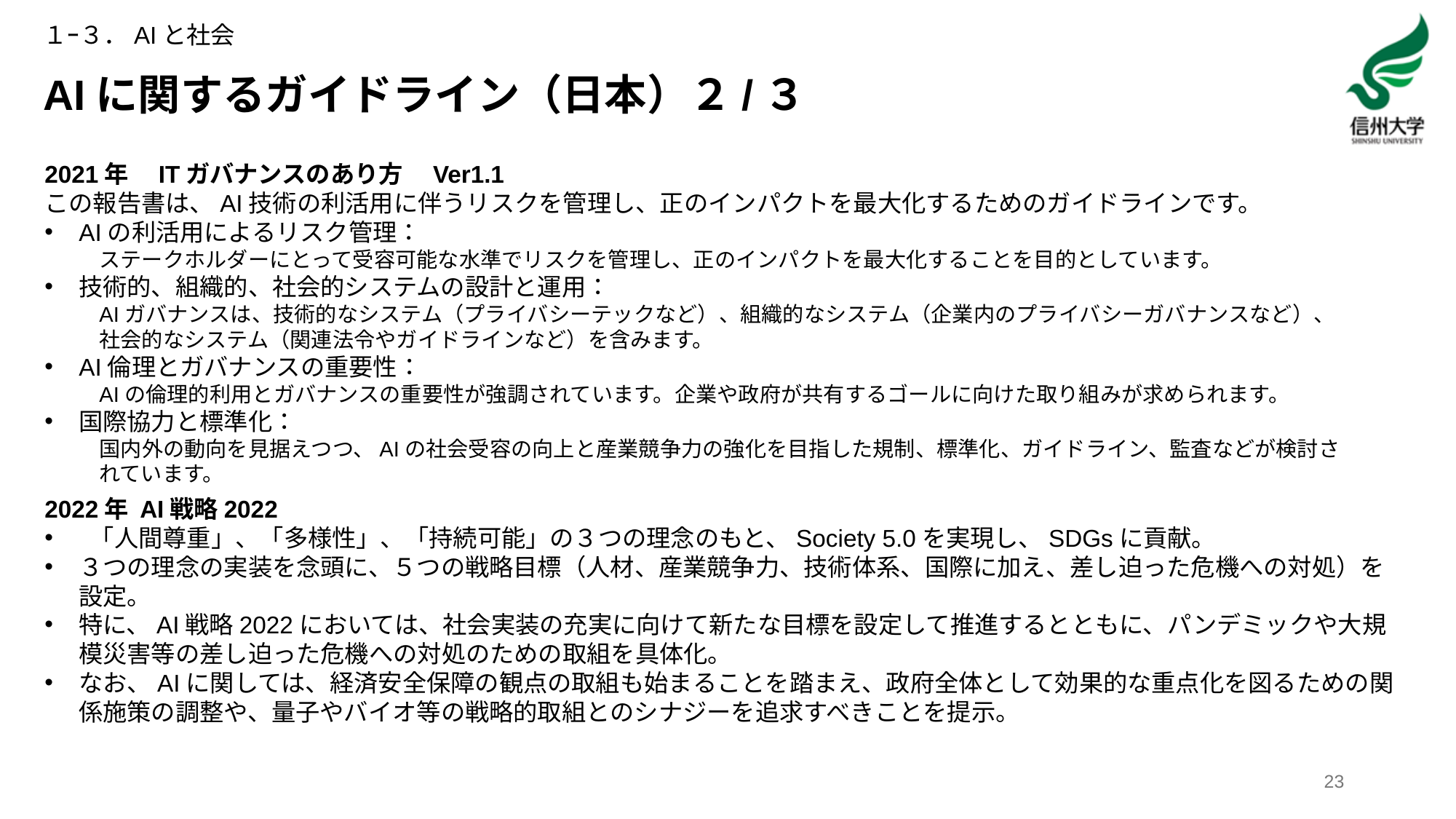

１ｰ３．AIと社会
# AIに関するガイドライン（日本）２/３
2021年　ITガバナンスのあり方　Ver1.1
この報告書は、AI技術の利活用に伴うリスクを管理し、正のインパクトを最大化するためのガイドラインです。
AIの利活用によるリスク管理：
ステークホルダーにとって受容可能な水準でリスクを管理し、正のインパクトを最大化することを目的としています。
技術的、組織的、社会的システムの設計と運用：
AIガバナンスは、技術的なシステム（プライバシーテックなど）、組織的なシステム（企業内のプライバシーガバナンスなど）、社会的なシステム（関連法令やガイドラインなど）を含みます。
AI倫理とガバナンスの重要性：
AIの倫理的利用とガバナンスの重要性が強調されています。企業や政府が共有するゴールに向けた取り組みが求められます。
国際協力と標準化：
国内外の動向を見据えつつ、AIの社会受容の向上と産業競争力の強化を目指した規制、標準化、ガイドライン、監査などが検討されています。
2022年 AI戦略2022
 「⼈間尊重」、「多様性」、「持続可能」の３つの理念のもと、Society 5.0を実現し、SDGsに貢献。
３つの理念の実装を念頭に、５つの戦略⽬標（⼈材、産業競争⼒、技術体系、国際に加え、差し迫った危機への対処）を設定。
特に、AI戦略2022においては、社会実装の充実に向けて新たな⽬標を設定して推進するとともに、パンデミックや⼤規模災害等の差し迫った危機への対処のための取組を具体化。
なお、AIに関しては、経済安全保障の観点の取組も始まることを踏まえ、政府全体として効果的な重点化を図るための関係施策の調整や、量⼦やバイオ等の戦略的取組とのシナジーを追求すべきことを提⽰。
23